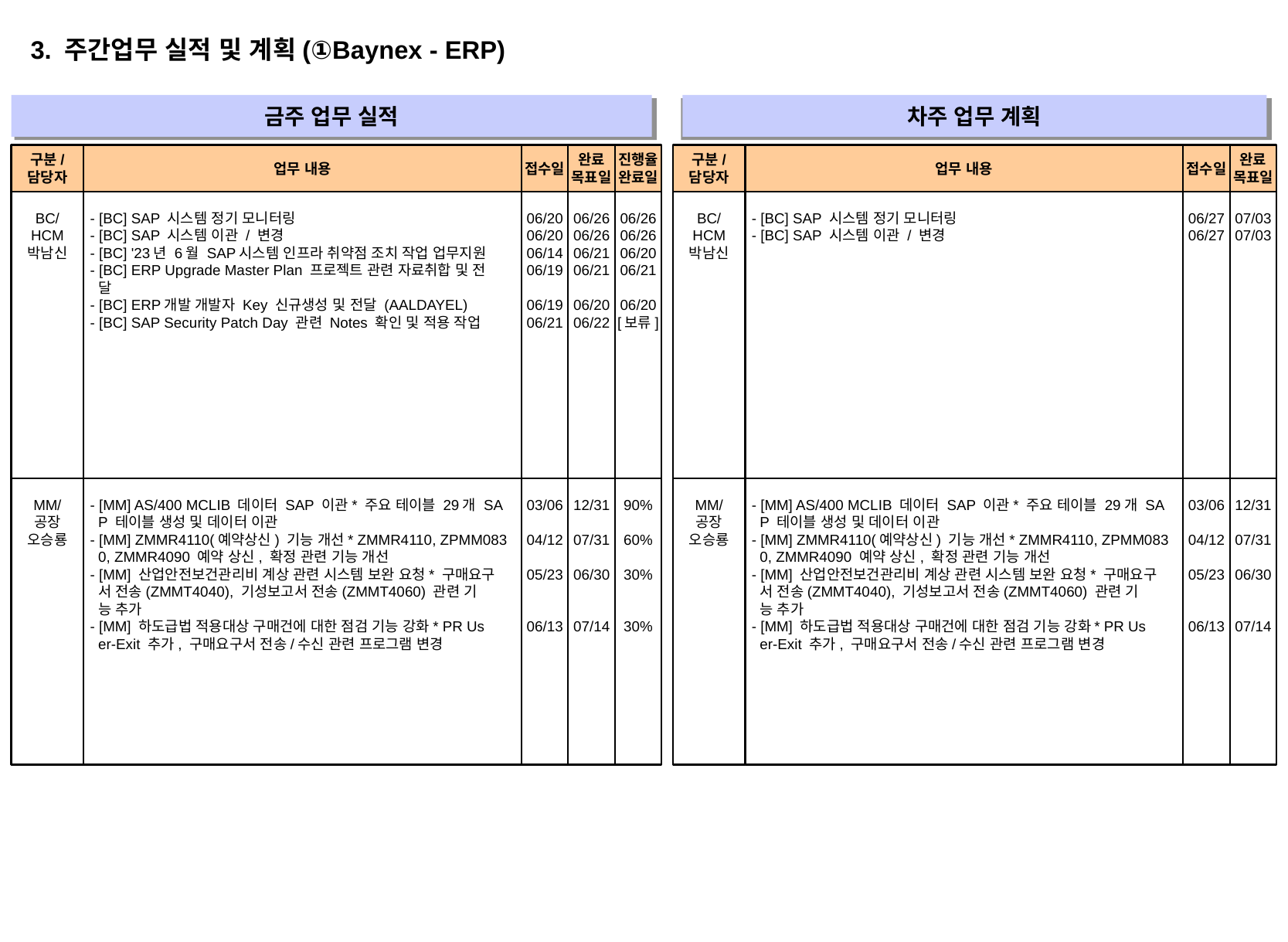

3. 주간업무 실적 및 계획(①Baynex - ERP)
금주 업무 실적
차주 업무 계획
" "
" "
구분/
담당자
업무 내용
접수일
완료
목표일
진행율
완료일
구분/
담당자
업무 내용
접수일
완료
목표일
BC/
HCM
박남신

- [BC] SAP 시스템 정기 모니터링
- [BC] SAP 시스템 이관 / 변경
- [BC] '23년 6월 SAP시스템 인프라 취약점 조치 작업 업무지원
- [BC] ERP Upgrade Master Plan 프로젝트 관련 자료취합 및 전
  달
- [BC] ERP개발 개발자 Key 신규생성 및 전달 (AALDAYEL)
- [BC] SAP Security Patch Day 관련 Notes 확인 및 적용 작업
06/20
06/20
06/14
06/19
06/19
06/21
06/26
06/26
06/21
06/21
06/20
06/22
06/26
06/26
06/20
06/21
06/20
[보류]
BC/
HCM
박남신

- [BC] SAP 시스템 정기 모니터링
- [BC] SAP 시스템 이관 / 변경
06/27
06/27
07/03
07/03
MM/
공장
오승룡

- [MM] AS/400 MCLIB 데이터 SAP 이관* 주요 테이블 29개 SA
  P 테이블 생성 및 데이터 이관
- [MM] ZMMR4110(예약상신) 기능 개선* ZMMR4110, ZPMM083
  0, ZMMR4090 예약 상신, 확정 관련 기능 개선
- [MM] 산업안전보건관리비 계상 관련 시스템 보완 요청* 구매요구
  서 전송(ZMMT4040), 기성보고서 전송(ZMMT4060) 관련 기
  능 추가
- [MM] 하도급법 적용대상 구매건에 대한 점검 기능 강화* PR Us
  er-Exit 추가, 구매요구서 전송/수신 관련 프로그램 변경
03/06
04/12
05/23
06/13
12/31
07/31
06/30
07/14
90%
60%
30%
30%
MM/
공장
오승룡

- [MM] AS/400 MCLIB 데이터 SAP 이관* 주요 테이블 29개 SA
  P 테이블 생성 및 데이터 이관
- [MM] ZMMR4110(예약상신) 기능 개선* ZMMR4110, ZPMM083
  0, ZMMR4090 예약 상신, 확정 관련 기능 개선
- [MM] 산업안전보건관리비 계상 관련 시스템 보완 요청* 구매요구
  서 전송(ZMMT4040), 기성보고서 전송(ZMMT4060) 관련 기
  능 추가
- [MM] 하도급법 적용대상 구매건에 대한 점검 기능 강화* PR Us
  er-Exit 추가, 구매요구서 전송/수신 관련 프로그램 변경
03/06
04/12
05/23
06/13
12/31
07/31
06/30
07/14